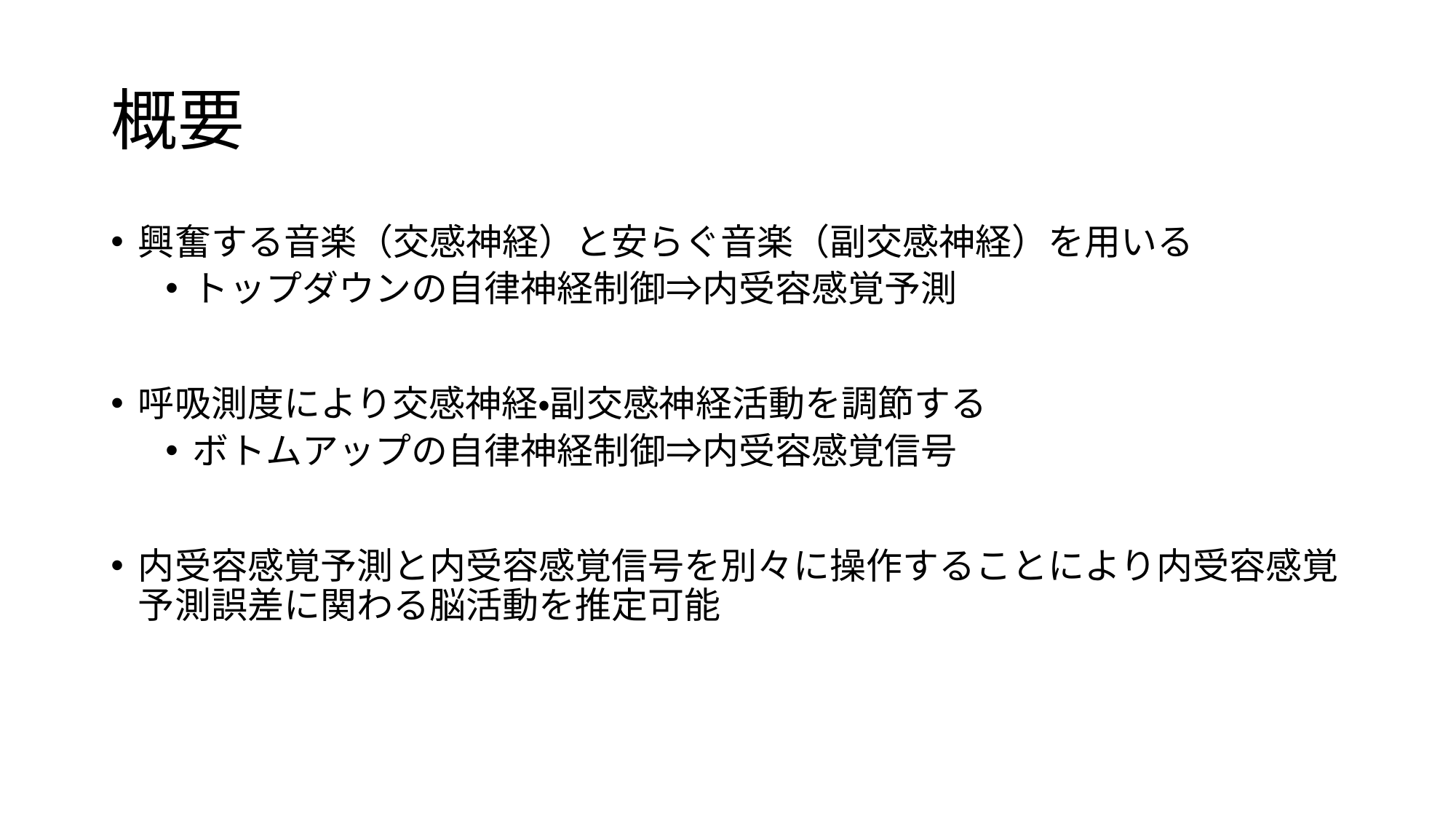

# 概要
興奮する音楽（交感神経）と安らぐ音楽（副交感神経）を用いる
トップダウンの自律神経制御⇒内受容感覚予測

呼吸測度により交感神経・副交感神経活動を調節する
ボトムアップの自律神経制御⇒内受容感覚信号

内受容感覚予測と内受容感覚信号を別々に操作することにより内受容感覚予測誤差に関わる脳活動を推定可能